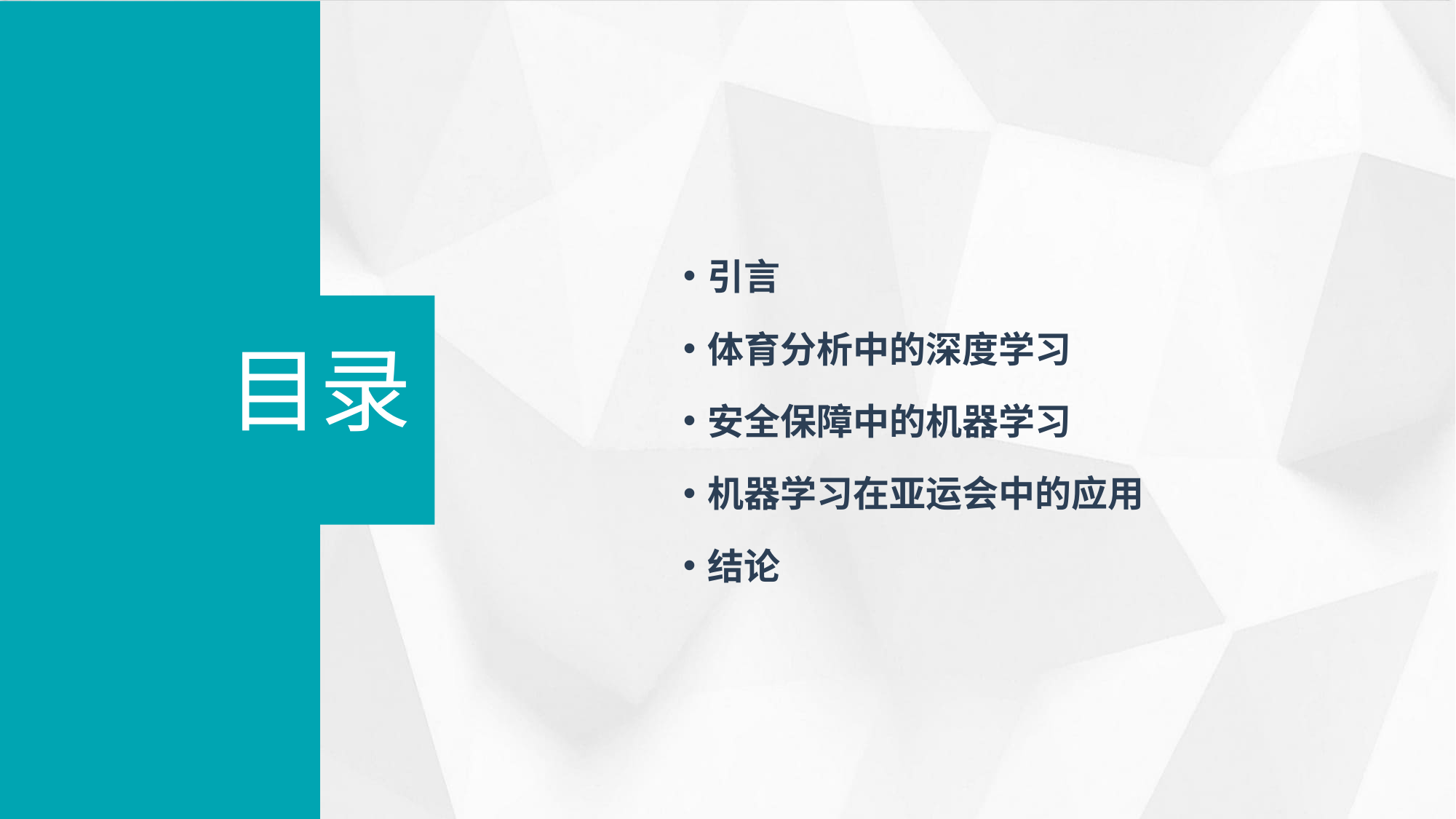

引言
体育分析中的深度学习
安全保障中的机器学习
机器学习在亚运会中的应用
结论

目录